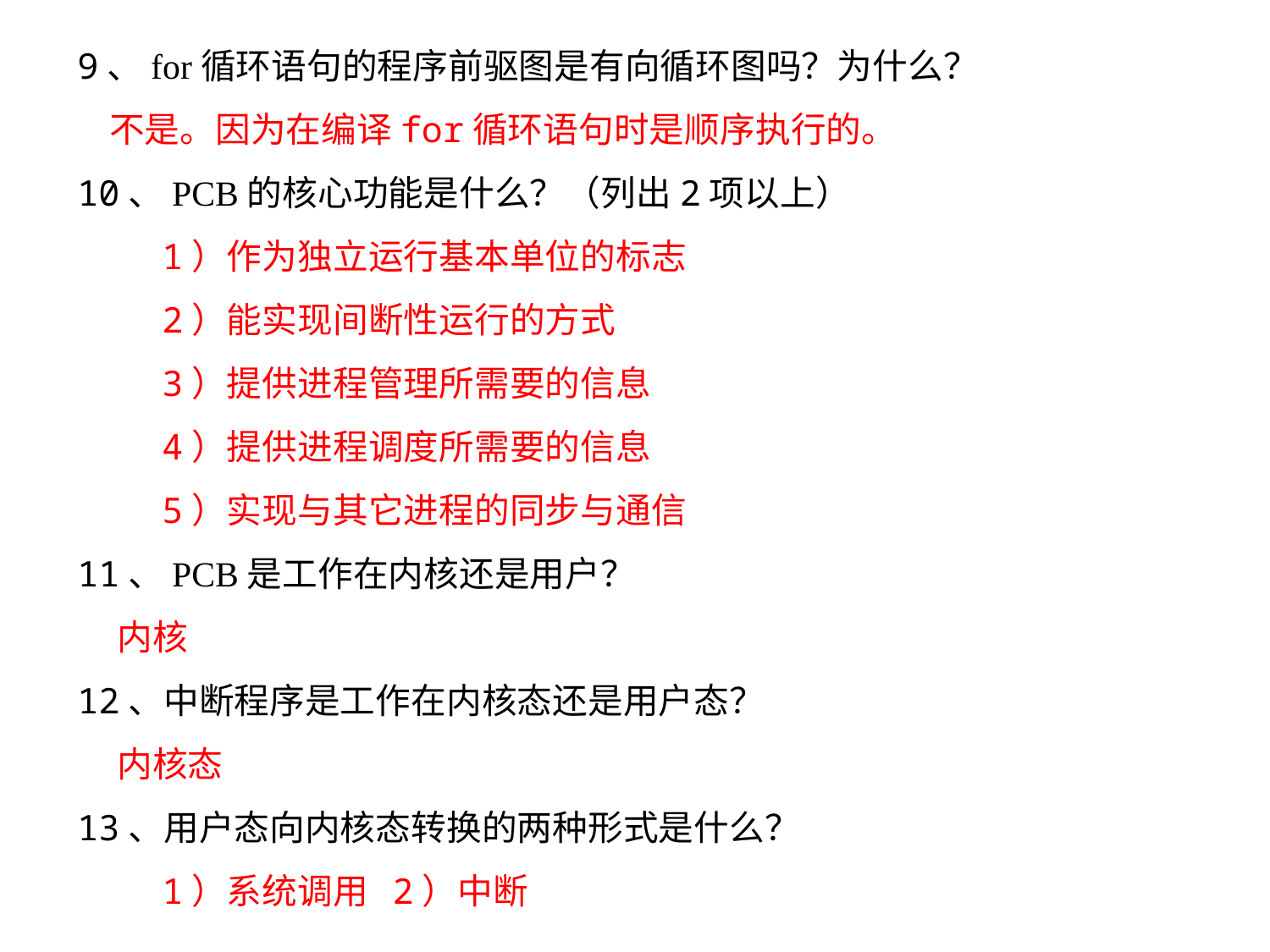

9、for循环语句的程序前驱图是有向循环图吗？为什么？
   不是。因为在编译for循环语句时是顺序执行的。
10、PCB的核心功能是什么？（列出2项以上）
    1）作为独立运行基本单位的标志
    2）能实现间断性运行的方式
    3）提供进程管理所需要的信息
    4）提供进程调度所需要的信息
    5）实现与其它进程的同步与通信
11、PCB是工作在内核还是用户？
    内核
12、中断程序是工作在内核态还是用户态？
    内核态
13、用户态向内核态转换的两种形式是什么？
    1）系统调用  2）中断